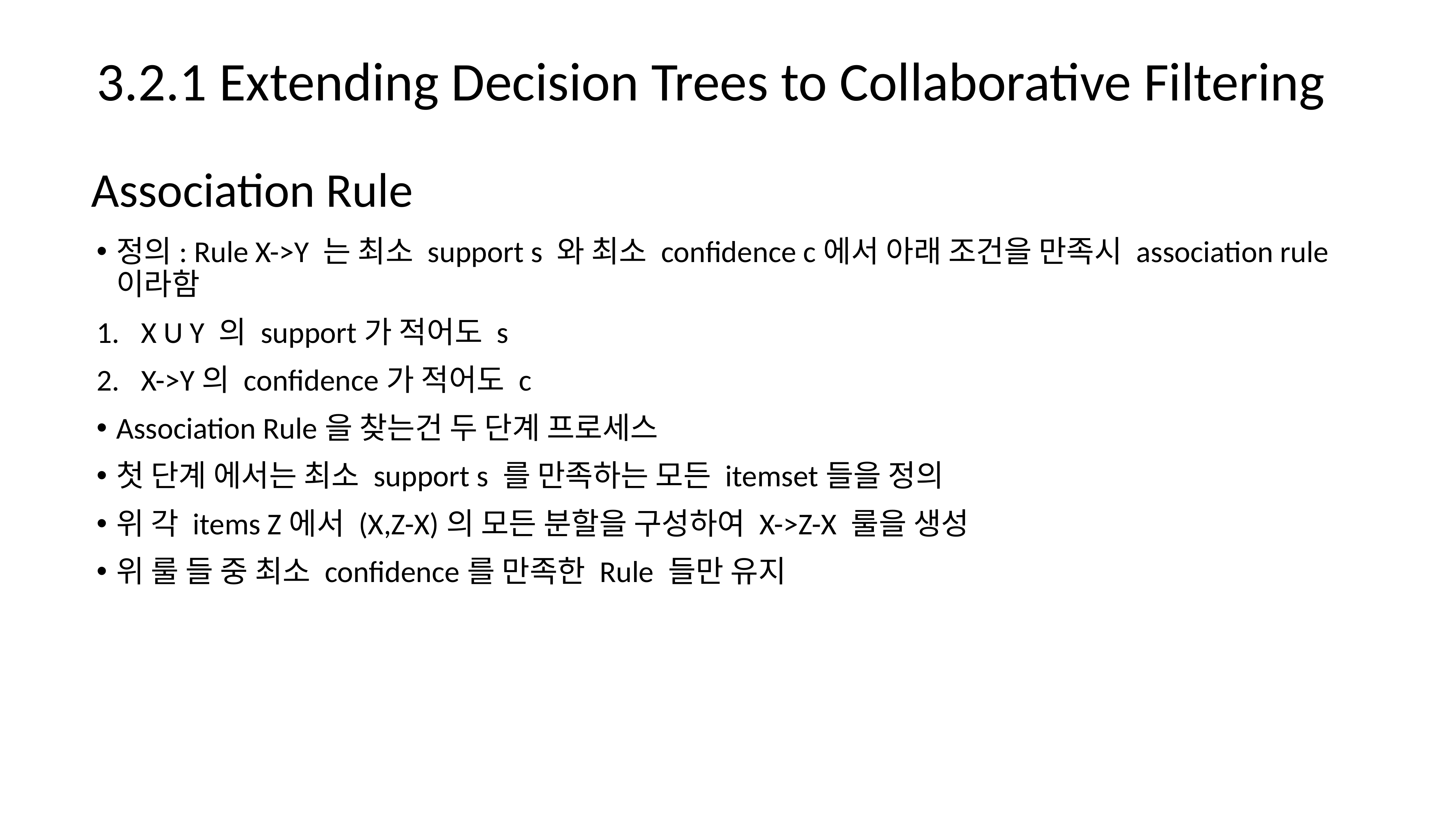

3.2.1 Extending Decision Trees to Collaborative Filtering
Association Rule
정의: Rule X->Y 는 최소 support s 와 최소 confidence c에서 아래 조건을 만족시 association rule이라함
X U Y 의 support가 적어도 s
X->Y의 confidence가 적어도 c
Association Rule을 찾는건 두 단계 프로세스
첫 단계 에서는 최소 support s 를 만족하는 모든 itemset들을 정의
위 각 items Z에서 (X,Z-X)의 모든 분할을 구성하여 X->Z-X 룰을 생성
위 룰 들 중 최소 confidence를 만족한 Rule 들만 유지